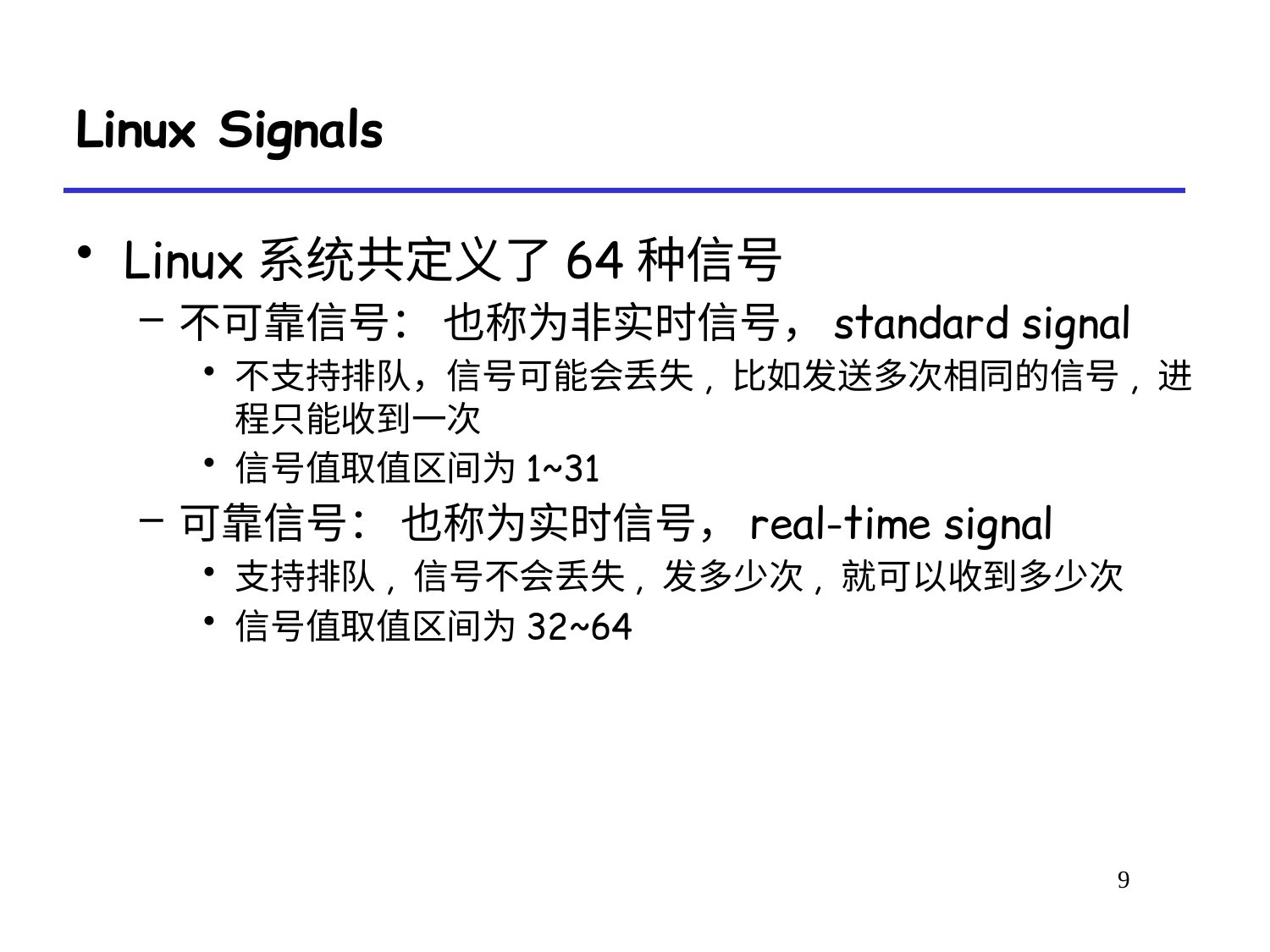

# Linux Signals
Linux系统共定义了64种信号
不可靠信号： 也称为非实时信号，standard signal
不支持排队，信号可能会丢失, 比如发送多次相同的信号, 进程只能收到一次
信号值取值区间为1~31
可靠信号： 也称为实时信号，real-time signal
支持排队, 信号不会丢失, 发多少次, 就可以收到多少次
信号值取值区间为32~64

9